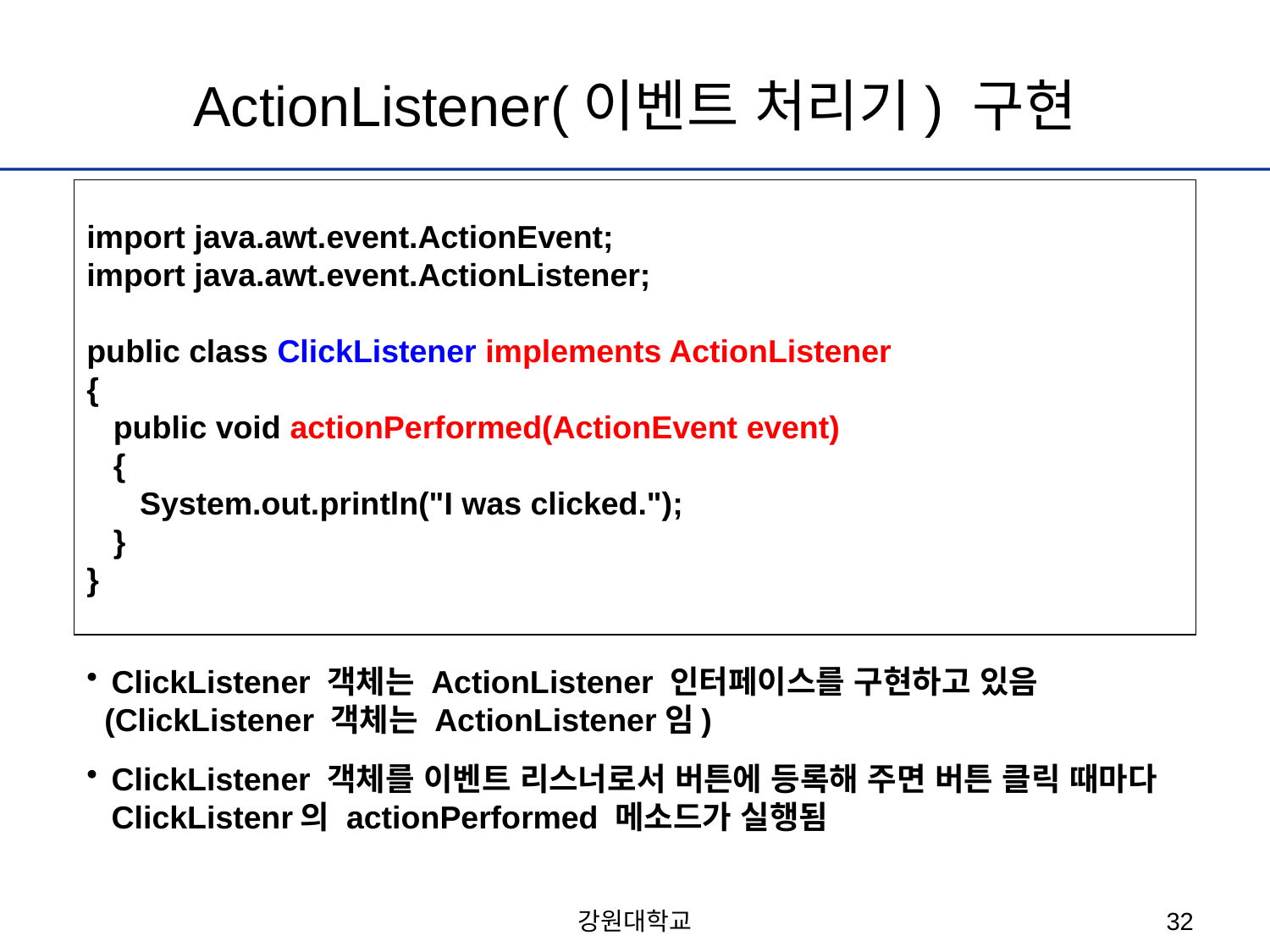

# ActionListener(이벤트 처리기) 구현

import java.awt.event.ActionEvent;
import java.awt.event.ActionListener;

public class ClickListener implements ActionListener
{
   public void actionPerformed(ActionEvent event)
   {
      System.out.println("I was clicked.");
   }
}
ClickListener 객체는 ActionListener 인터페이스를 구현하고 있음
  (ClickListener 객체는 ActionListener임)
ClickListener 객체를 이벤트 리스너로서 버튼에 등록해 주면 버튼 클릭 때마다 ClickListenr의 actionPerformed 메소드가 실행됨
강원대학교
32